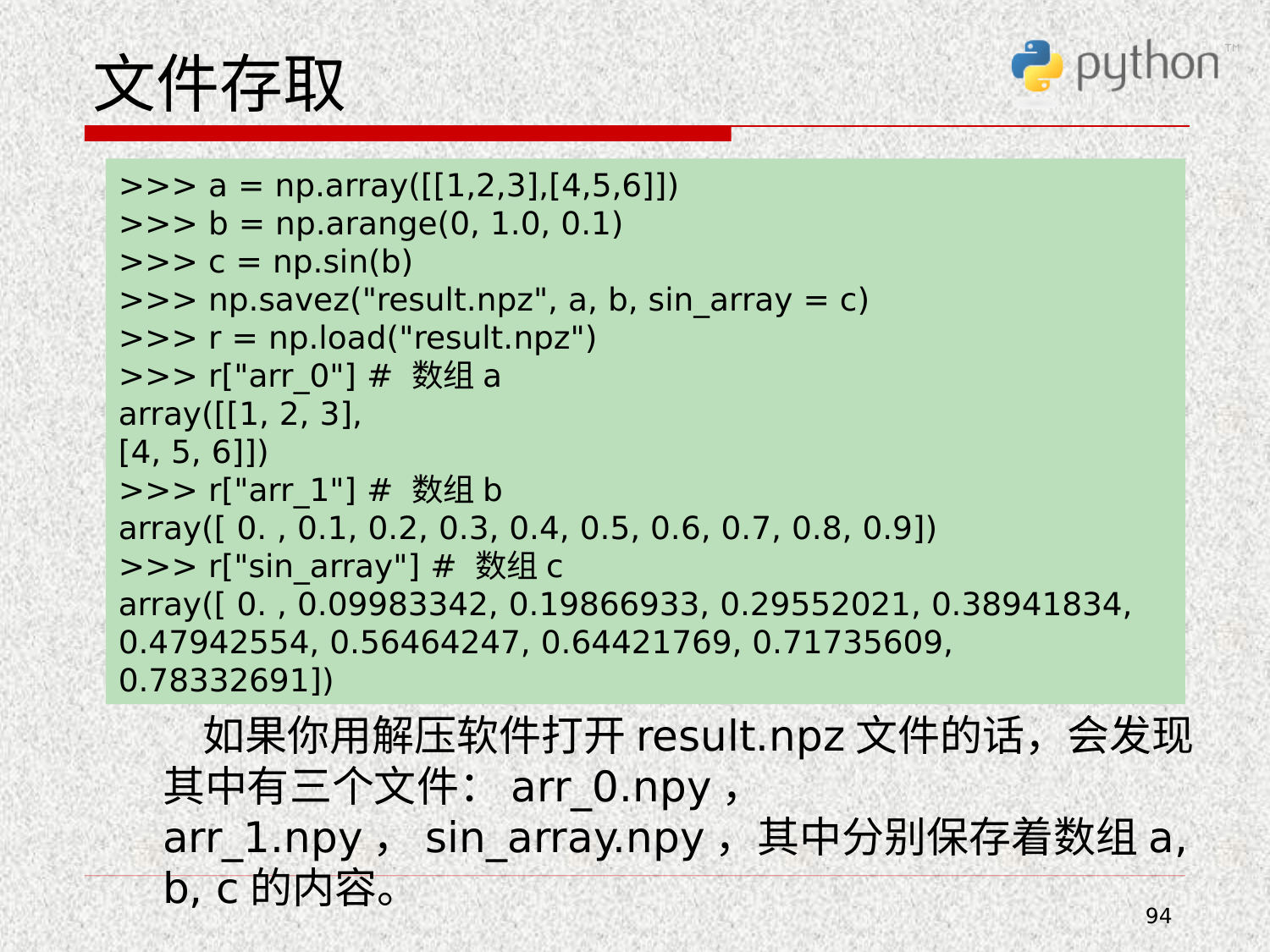

# 文件存取
>>> a = np.array([[1,2,3],[4,5,6]])
>>> b = np.arange(0, 1.0, 0.1)
>>> c = np.sin(b)
>>> np.savez("result.npz", a, b, sin_array = c)
>>> r = np.load("result.npz")
>>> r["arr_0"] # 数组a
array([[1, 2, 3],
[4, 5, 6]])
>>> r["arr_1"] # 数组b
array([ 0. , 0.1, 0.2, 0.3, 0.4, 0.5, 0.6, 0.7, 0.8, 0.9])
>>> r["sin_array"] # 数组c
array([ 0. , 0.09983342, 0.19866933, 0.29552021, 0.38941834,
0.47942554, 0.56464247, 0.64421769, 0.71735609, 0.78332691])

          如果你用解压软件打开result.npz文件的话，会发现其中有三个文件：arr_0.npy， arr_1.npy，sin_array.npy，其中分别保存着数组a, b, c的内容。
94